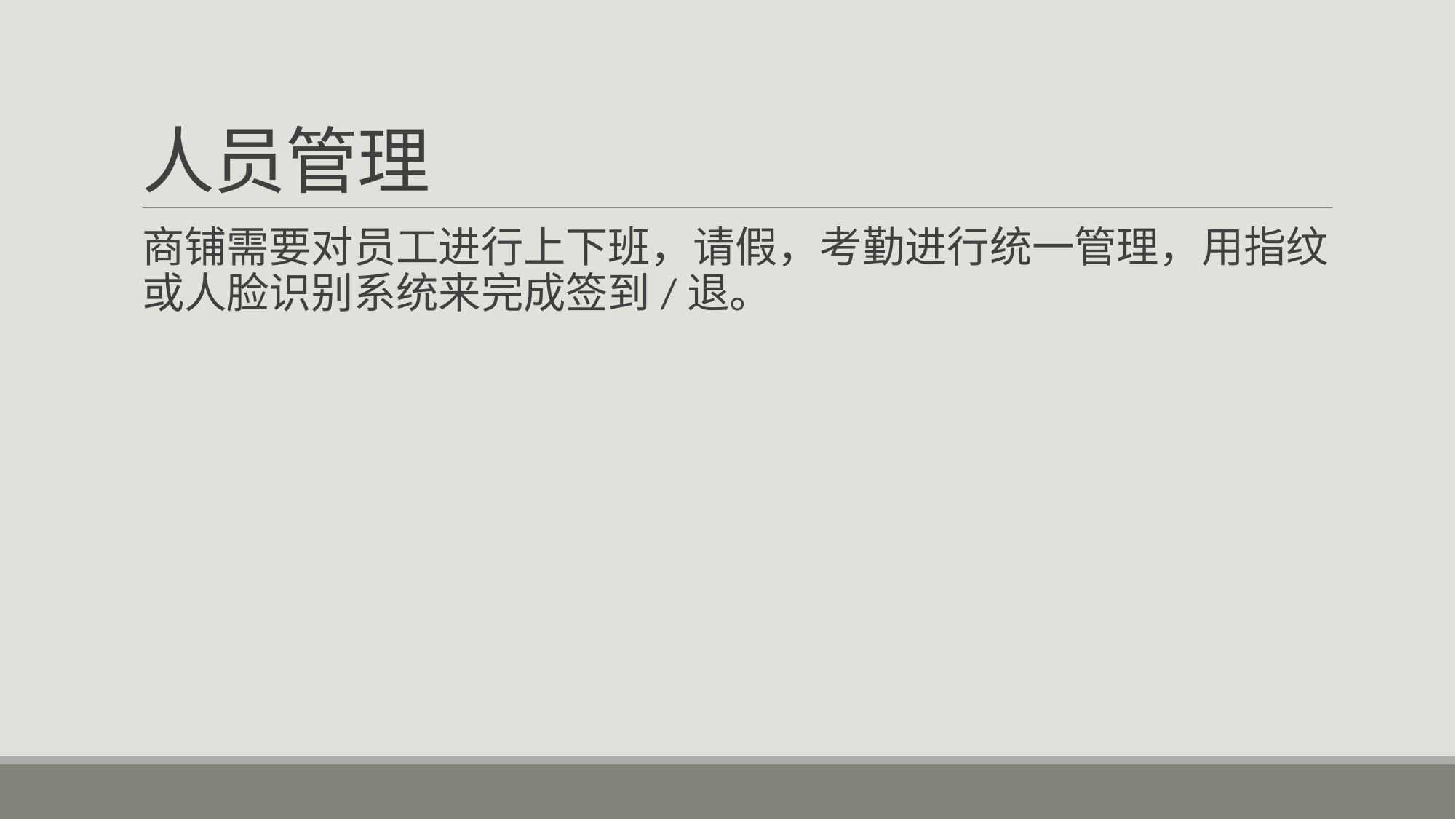

# 人员管理
商铺需要对员工进行上下班，请假，考勤进行统一管理，用指纹或人脸识别系统来完成签到/退。